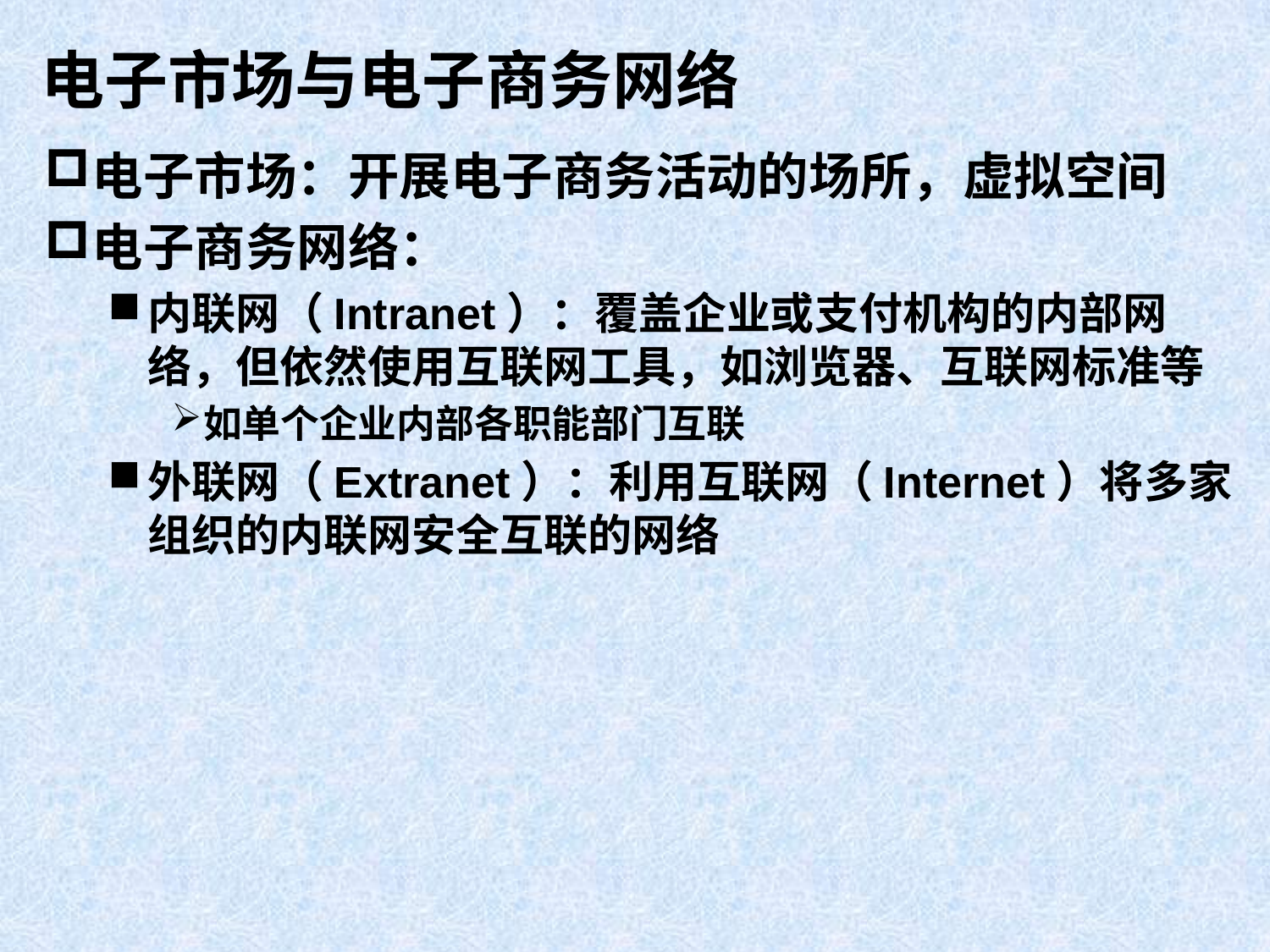

# 电子市场与电子商务网络
电子市场：开展电子商务活动的场所，虚拟空间
电子商务网络：
内联网（Intranet）：覆盖企业或支付机构的内部网络，但依然使用互联网工具，如浏览器、互联网标准等
如单个企业内部各职能部门互联
外联网（Extranet）：利用互联网（Internet）将多家组织的内联网安全互联的网络